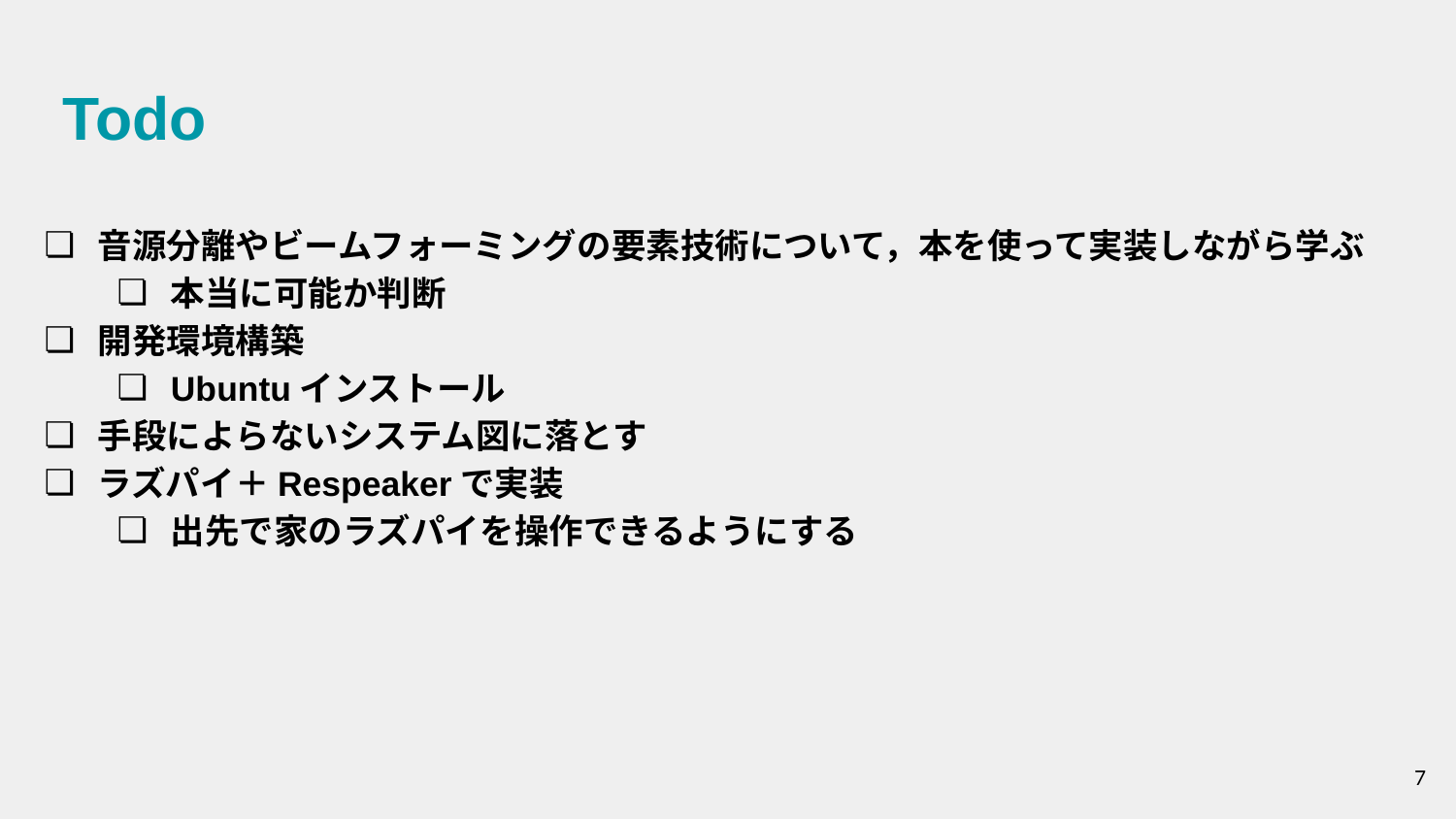

# Todo
音源分離やビームフォーミングの要素技術について，本を使って実装しながら学ぶ
本当に可能か判断
開発環境構築
Ubuntuインストール
手段によらないシステム図に落とす
ラズパイ＋Respeakerで実装
出先で家のラズパイを操作できるようにする
7